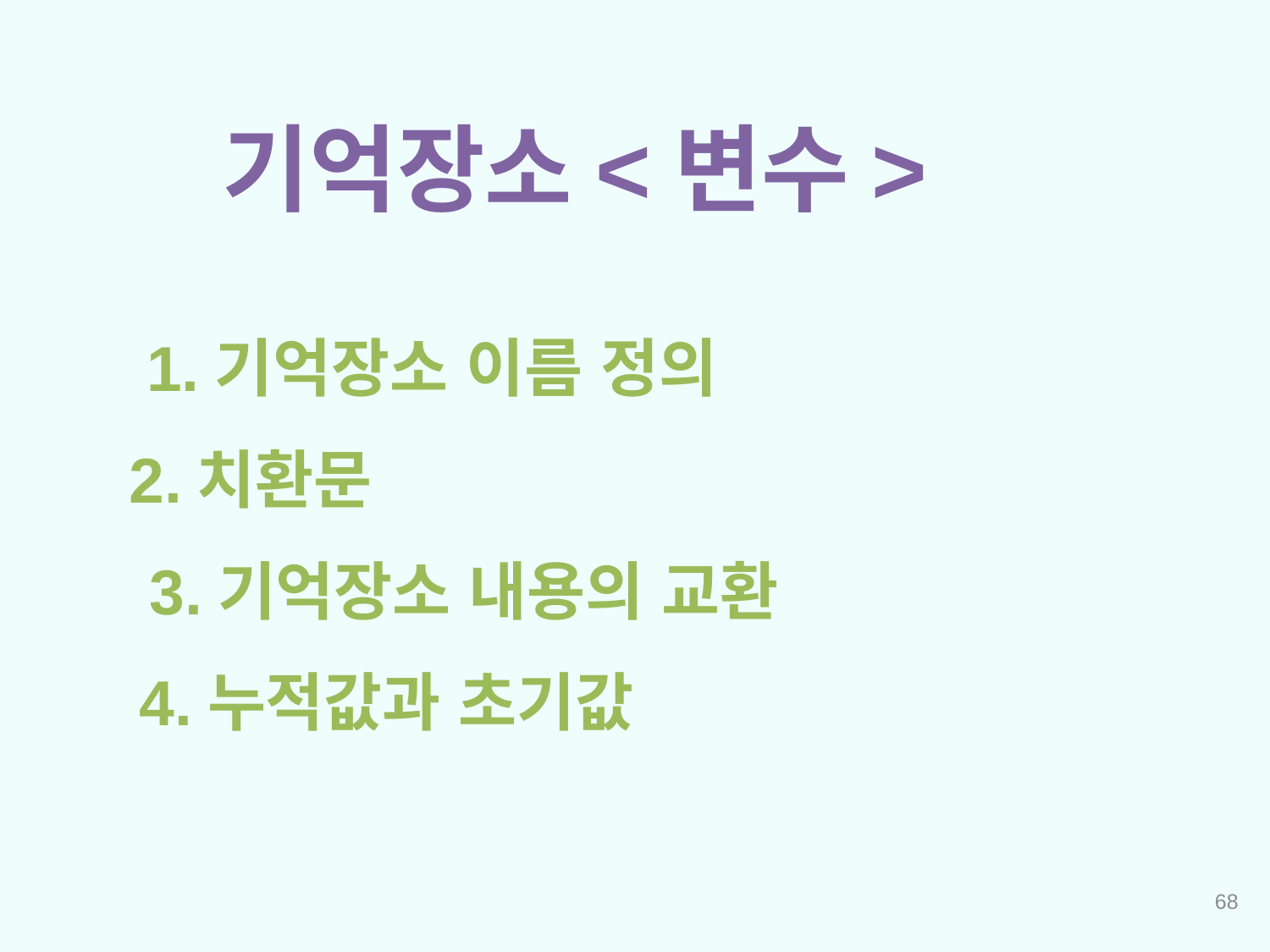

기억장소<변수>
1.기억장소 이름 정의
2.치환문
3.기억장소 내용의 교환
4.누적값과 초기값
68